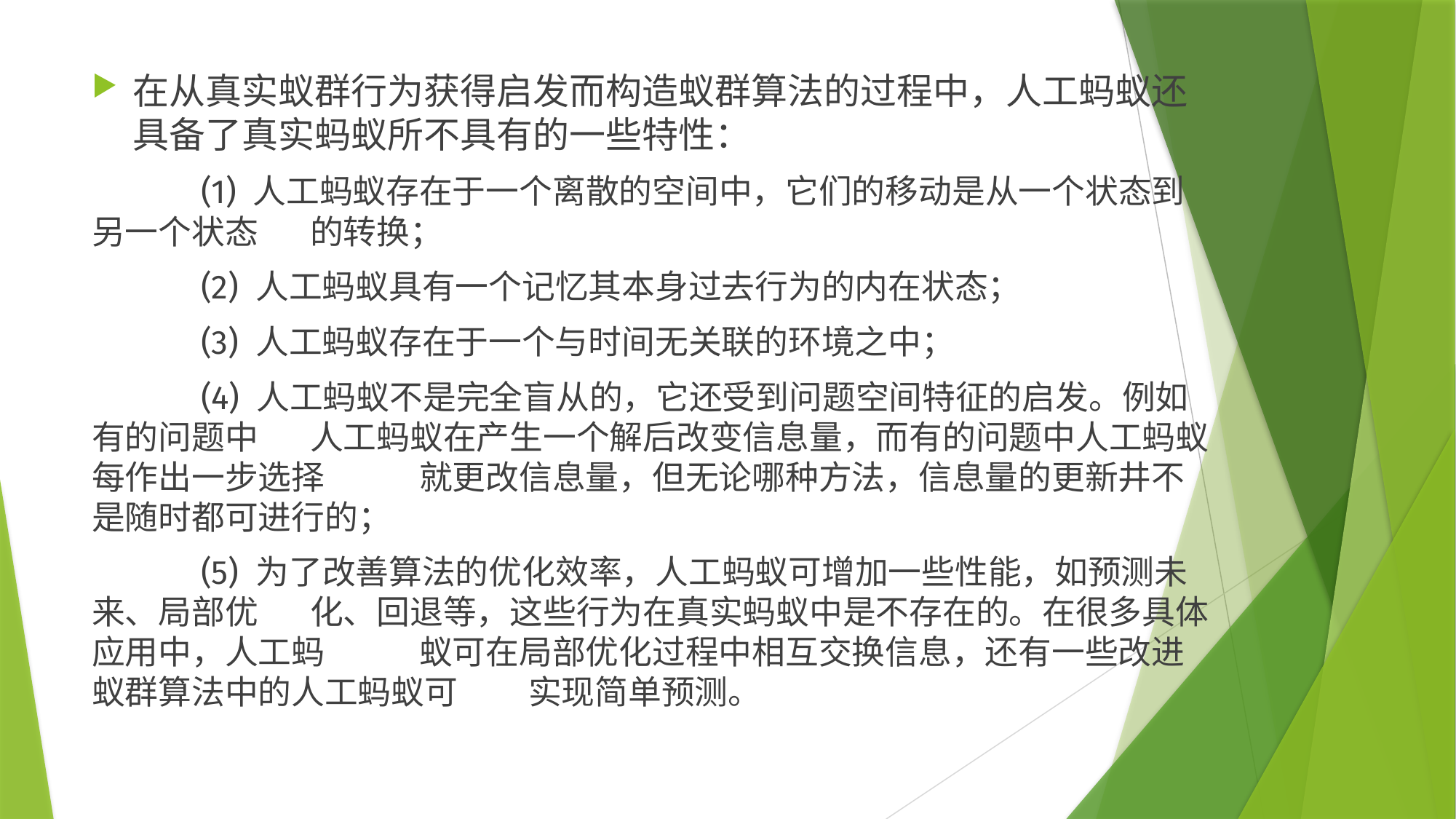

在从真实蚁群行为获得启发而构造蚁群算法的过程中，人工蚂蚁还具备了真实蚂蚁所不具有的一些特性：
	(1) 人工蚂蚁存在于一个离散的空间中，它们的移动是从一个状态到另一个状态	的转换；
	(2) 人工蚂蚁具有一个记忆其本身过去行为的内在状态；
	(3) 人工蚂蚁存在于一个与时间无关联的环境之中；
	(4) 人工蚂蚁不是完全盲从的，它还受到问题空间特征的启发。例如有的问题中	人工蚂蚁在产生一个解后改变信息量，而有的问题中人工蚂蚁每作出一步选择	就更改信息量，但无论哪种方法，信息量的更新井不是随时都可进行的；
	(5) 为了改善算法的优化效率，人工蚂蚁可增加一些性能，如预测未来、局部优	化、回退等，这些行为在真实蚂蚁中是不存在的。在很多具体应用中，人工蚂	蚁可在局部优化过程中相互交换信息，还有一些改进蚁群算法中的人工蚂蚁可	实现简单预测。